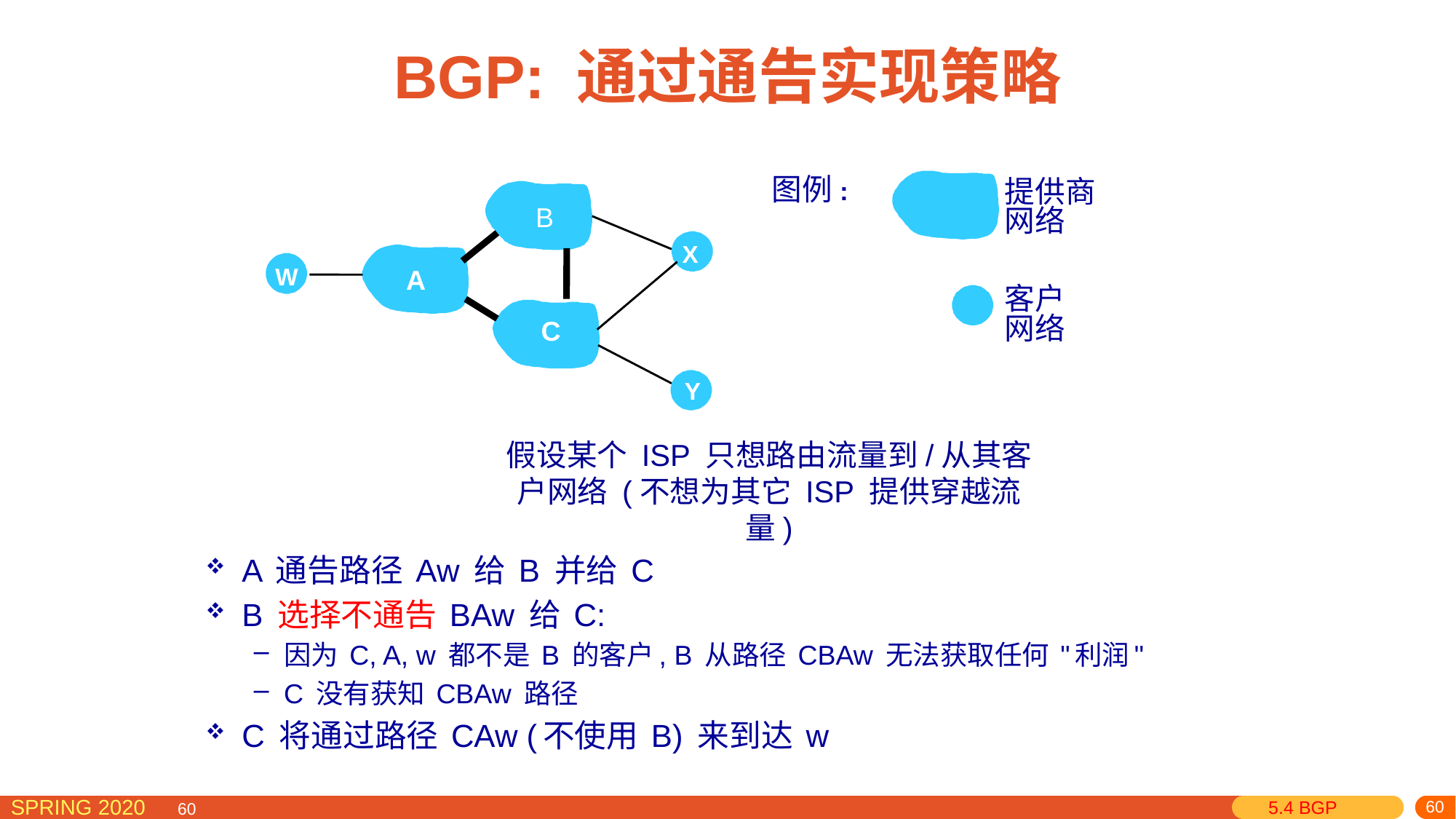

# BGP: 通过通告实现策略

图例:

提供商

B
网络

X

W

A

客户

网络

C

Y

假设某个 ISP 只想路由流量到/从其客户网络 (不想为其它 ISP 提供穿越流量)
A 通告路径 Aw 给 B 并给 C
B 选择不通告 BAw 给 C:
因为 C, A, w 都不是 B 的客户, B 从路径 CBAw 无法获取任何 "利润"
C 没有获知 CBAw 路径
C 将通过路径 CAw (不使用 B) 来到达 w

5.4 BGP